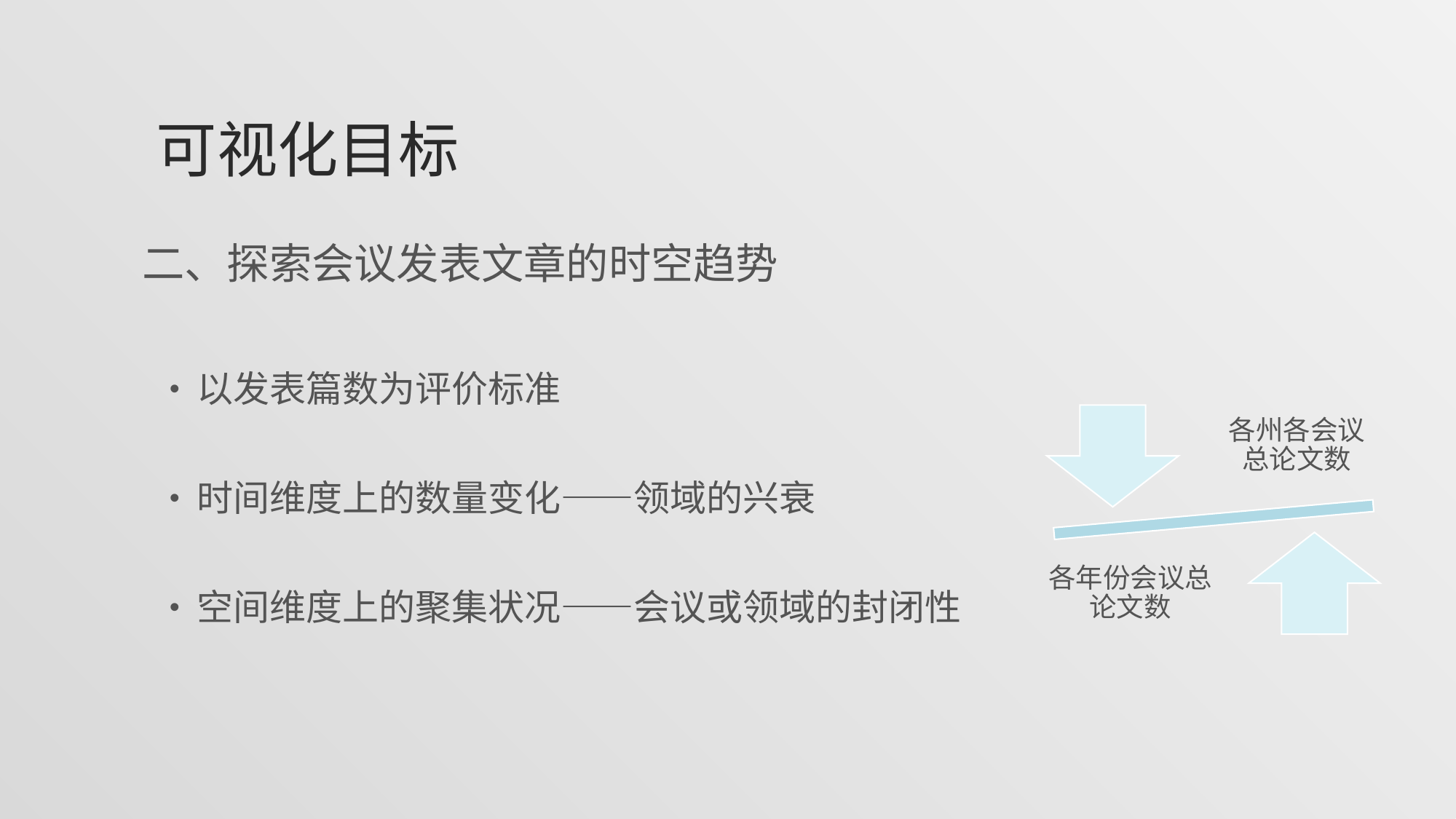

# 可视化目标
二、探索会议发表文章的时空趋势

以发表篇数为评价标准

时间维度上的数量变化——领域的兴衰

空间维度上的聚集状况——会议或领域的封闭性

各州各会议总论文数
各年份会议总论文数